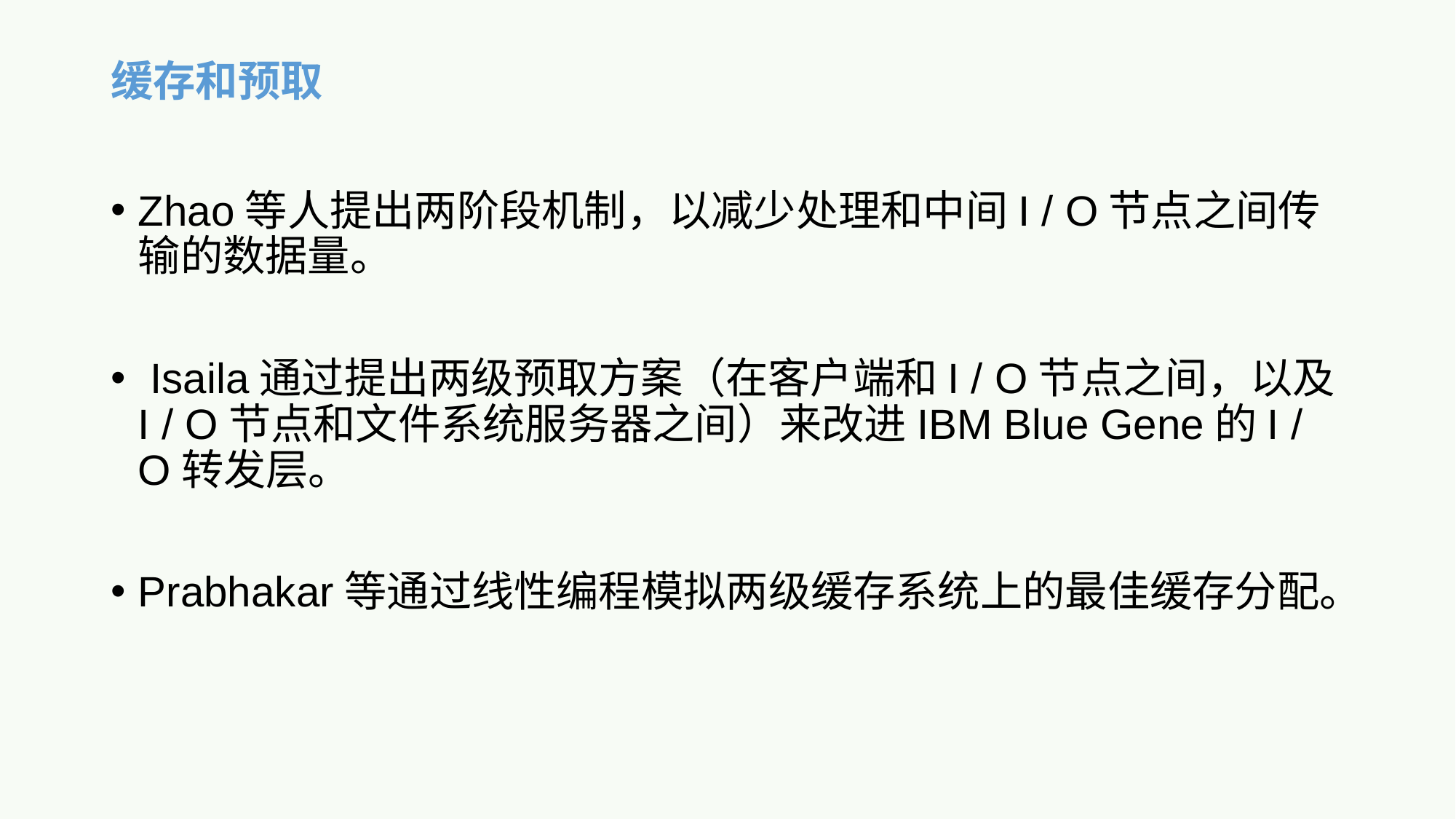

# 缓存和预取
Zhao等人提出两阶段机制，以减少处理和中间I / O节点之间传输的数据量。

 Isaila通过提出两级预取方案（在客户端和I / O节点之间，以及I / O节点和文件系统服务器之间）来改进IBM Blue Gene的I / O转发层。

Prabhakar等通过线性编程模拟两级缓存系统上的最佳缓存分配。